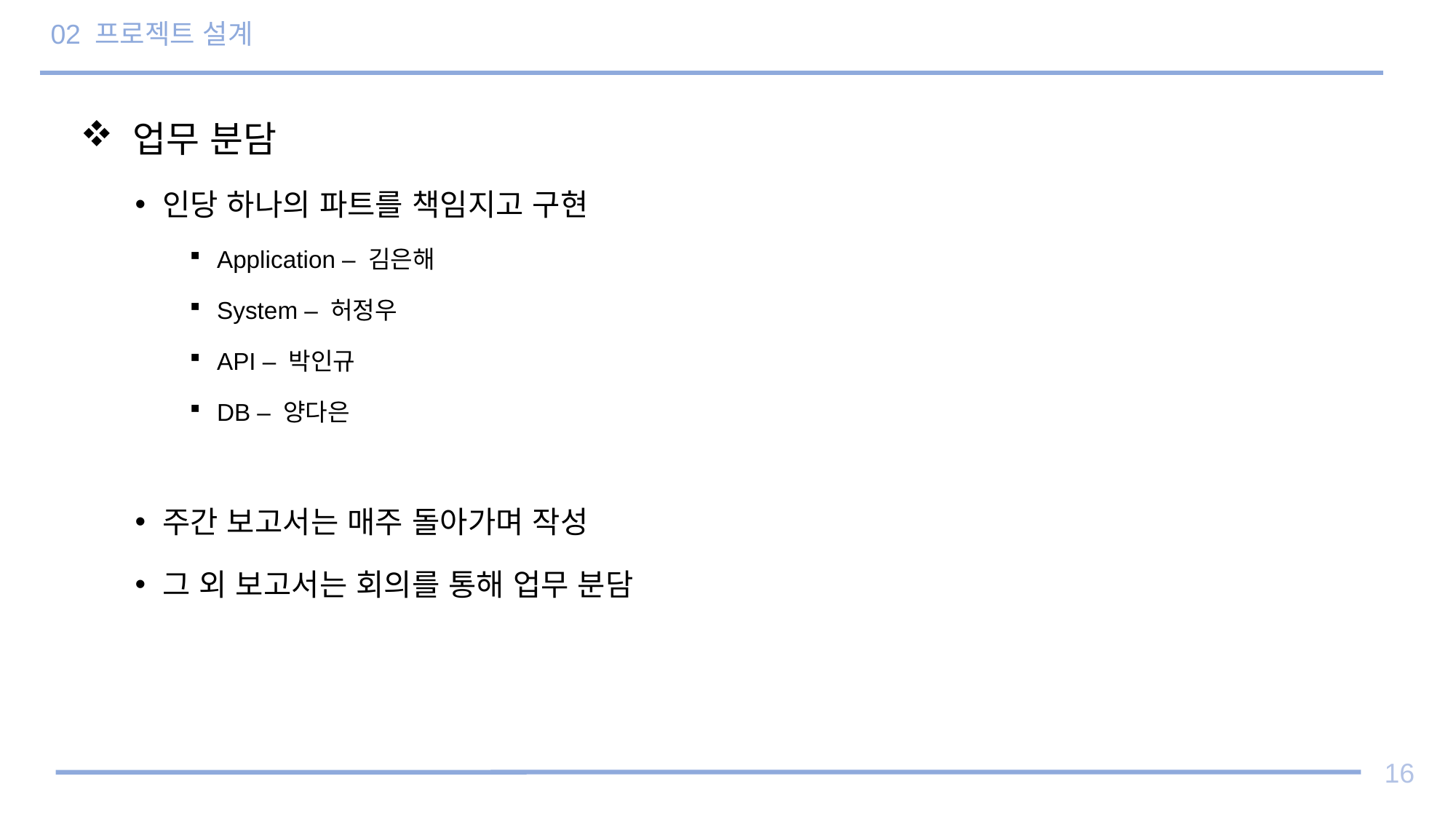

# 02 프로젝트 설계
 업무 분담
인당 하나의 파트를 책임지고 구현
Application – 김은해
System – 허정우
API – 박인규
DB – 양다은

주간 보고서는 매주 돌아가며 작성
그 외 보고서는 회의를 통해 업무 분담
16